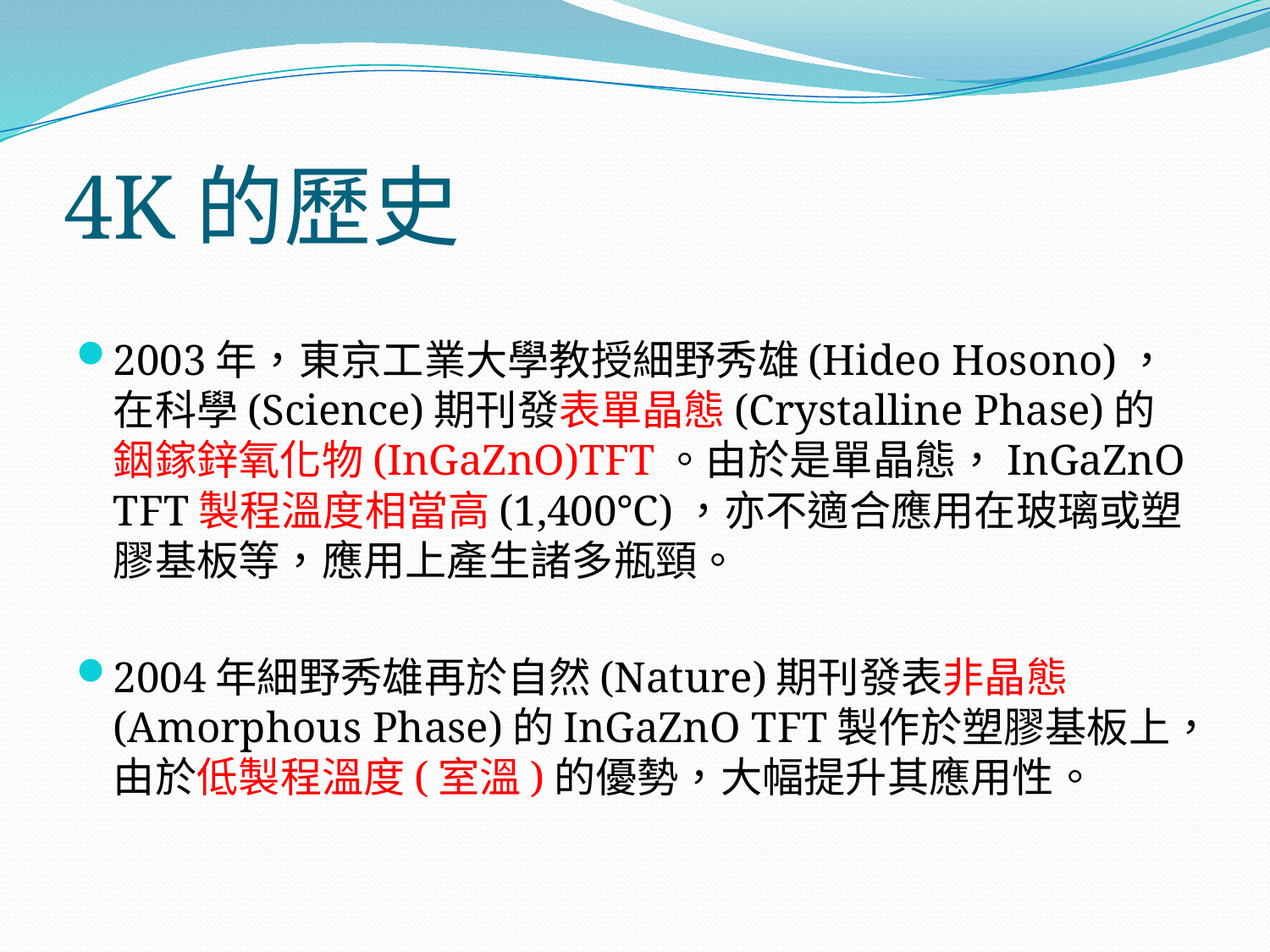

# 4K的歷史

2003年，東京工業大學教授細野秀雄(Hideo Hosono)，在科學(Science)期刊發表單晶態(Crystalline Phase)的銦鎵鋅氧化物(InGaZnO)TFT。由於是單晶態，InGaZnO TFT製程溫度相當高(1,400℃)，亦不適合應用在玻璃或塑膠基板等，應用上產生諸多瓶頸。

2004年細野秀雄再於自然(Nature)期刊發表非晶態(Amorphous Phase)的InGaZnO TFT製作於塑膠基板上，由於低製程溫度(室溫)的優勢，大幅提升其應用性。